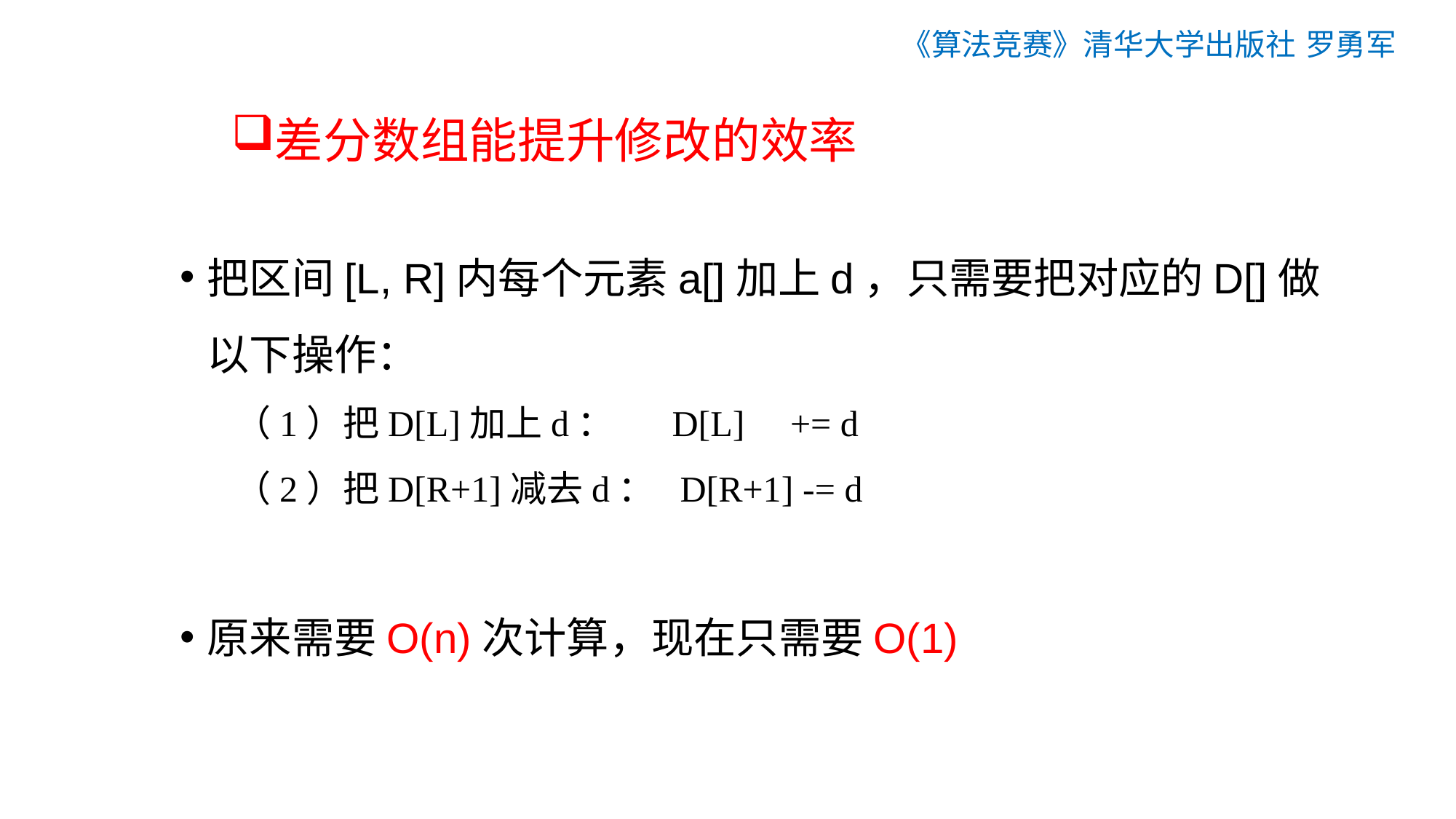

《算法竞赛》清华大学出版社 罗勇军
# 差分数组能提升修改的效率
把区间[L, R]内每个元素a[]加上d，只需要把对应的D[]做以下操作：
（1）把D[L]加上d：      D[L]     += d
（2）把D[R+1]减去d：  D[R+1] -= d

原来需要O(n)次计算，现在只需要O(1)